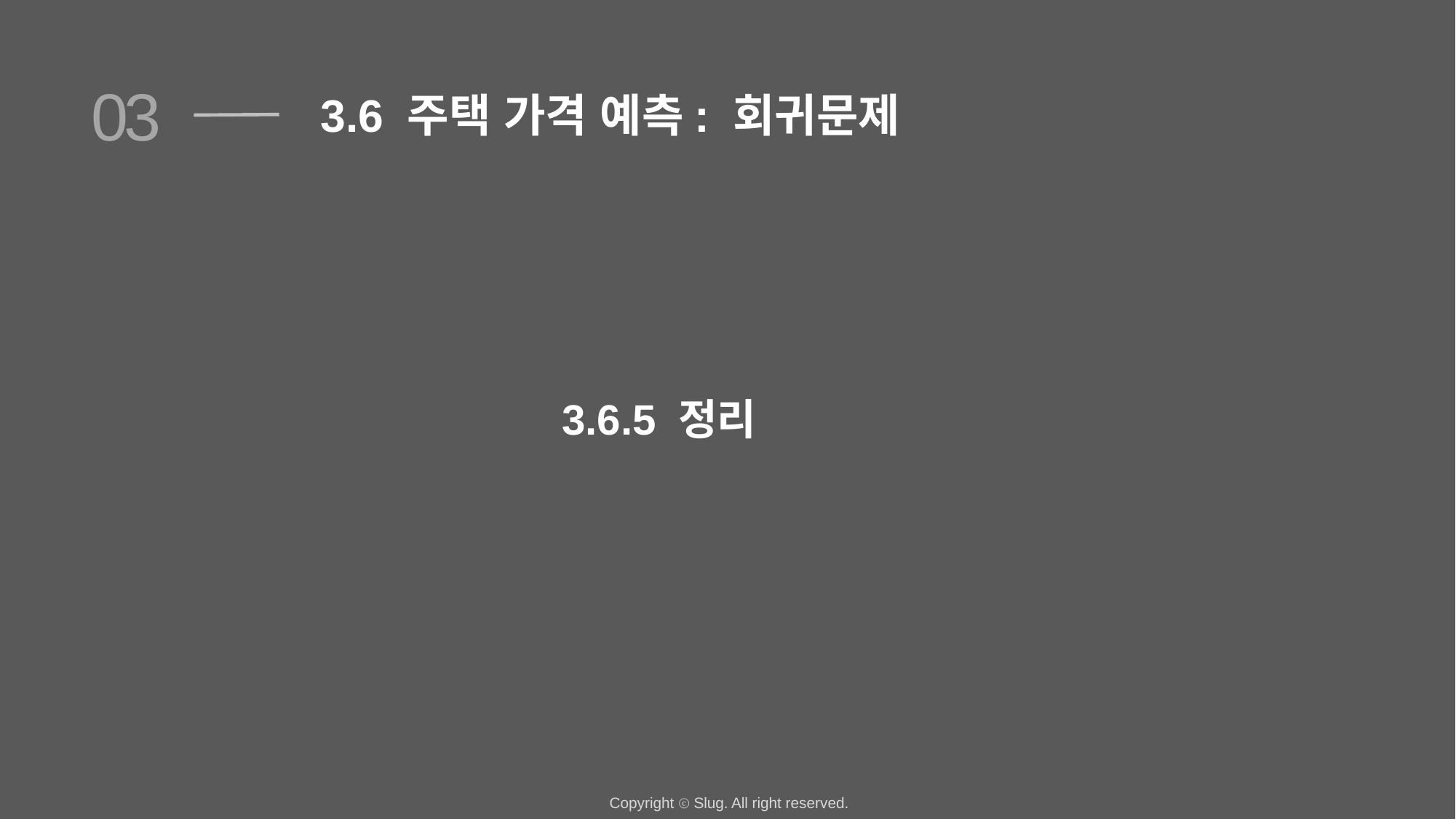

03
3.6 주택 가격 예측: 회귀문제
3.6.5 정리
Copyright ⓒ Slug. All right reserved.